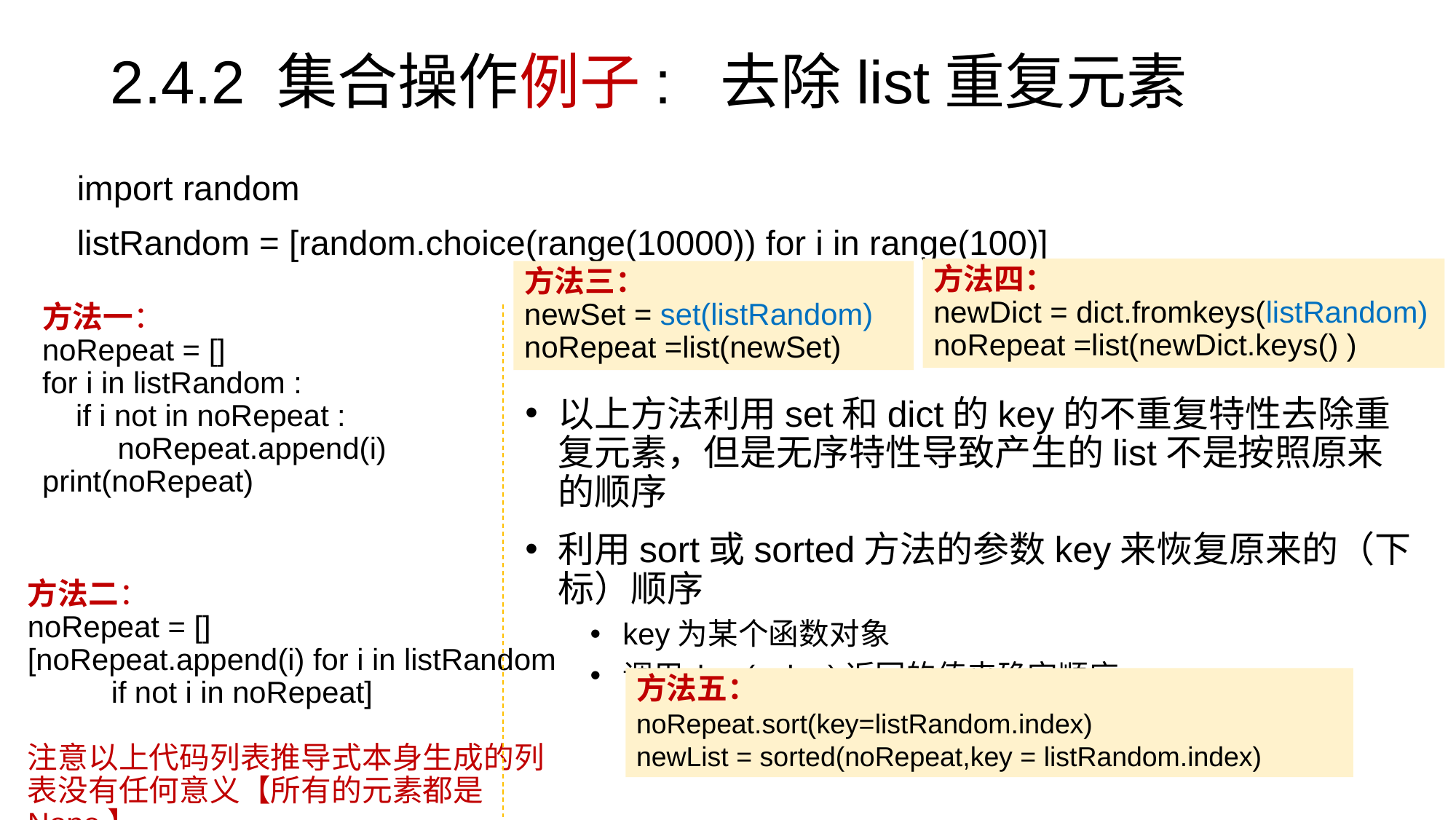

# 2.4.2 集合操作例子:  去除list重复元素
import random
listRandom = [random.choice(range(10000)) for i in range(100)]

方法四：
newDict = dict.fromkeys(listRandom)
noRepeat =list(newDict.keys() )
方法三：
newSet = set(listRandom)
noRepeat =list(newSet)
方法一：
noRepeat = []
for i in listRandom :
    if i not in noRepeat :
         noRepeat.append(i)
print(noRepeat)
以上方法利用set和dict的key的不重复特性去除重复元素，但是无序特性导致产生的list不是按照原来的顺序
利用sort或sorted方法的参数key来恢复原来的（下标）顺序
key为某个函数对象
调用 key(value)返回的值来确定顺序
方法二：
noRepeat = []
[noRepeat.append(i) for i in listRandom
          if not i in noRepeat]

注意以上代码列表推导式本身生成的列表没有任何意义【所有的元素都是None】
方法五：
noRepeat.sort(key=listRandom.index)
newList = sorted(noRepeat,key = listRandom.index)